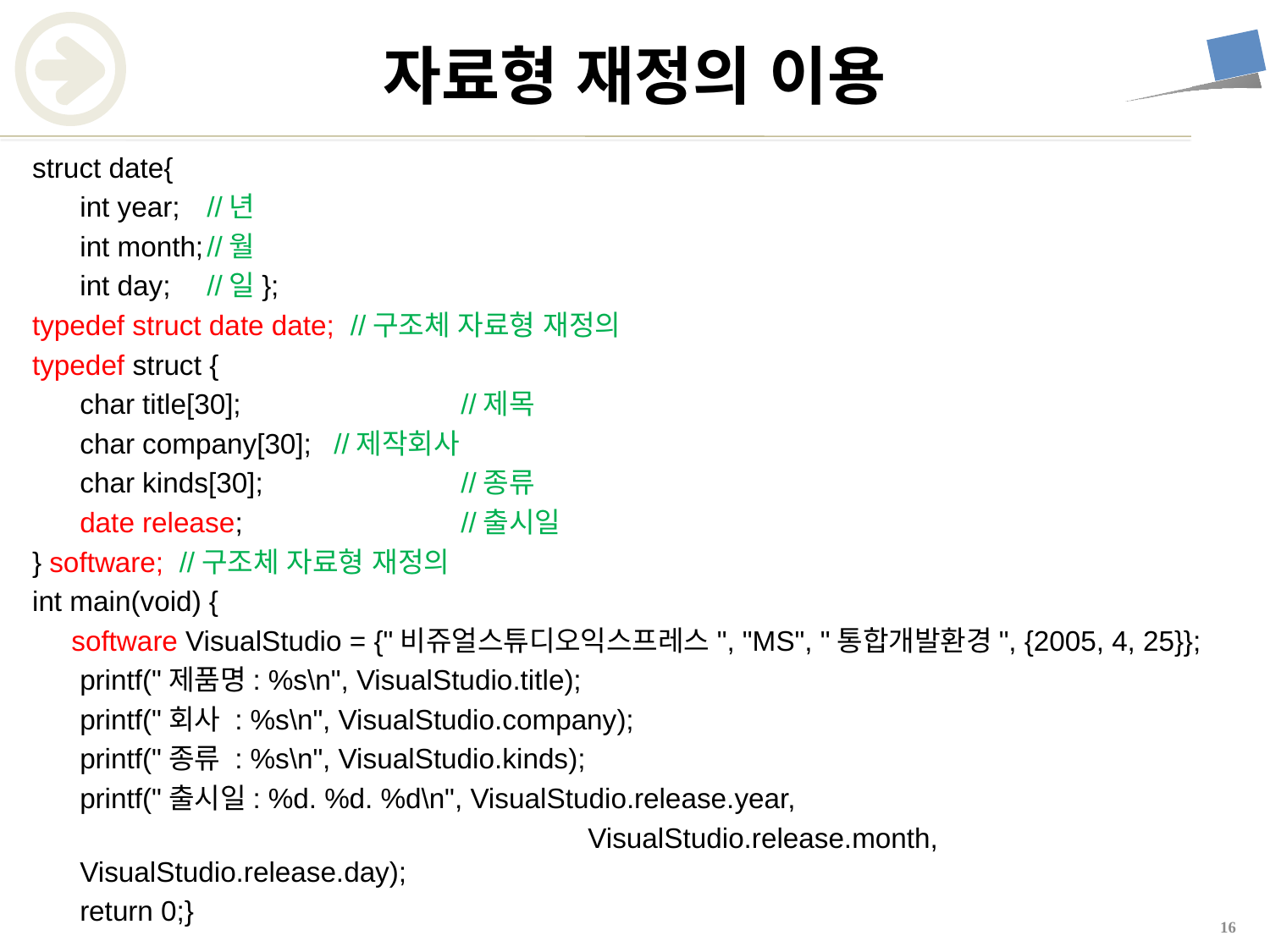

# 자료형 재정의 이용
struct date{
	int year;	//년
	int month;	//월
	int day;	//일};
typedef struct date date;  //구조체 자료형 재정의
typedef struct {
	char title[30];		//제목
	char company[30];	//제작회사
	char kinds[30];		//종류
	date release;		//출시일
} software;  //구조체 자료형 재정의
int main(void) {
     software VisualStudio = {"비쥬얼스튜디오익스프레스", "MS", "통합개발환경", {2005, 4, 25}};
	printf("제품명: %s\n", VisualStudio.title);
	printf("회사 : %s\n", VisualStudio.company);
	printf("종류 : %s\n", VisualStudio.kinds);
	printf("출시일: %d. %d. %d\n", VisualStudio.release.year,
					VisualStudio.release.month, VisualStudio.release.day);
	return 0;}
16